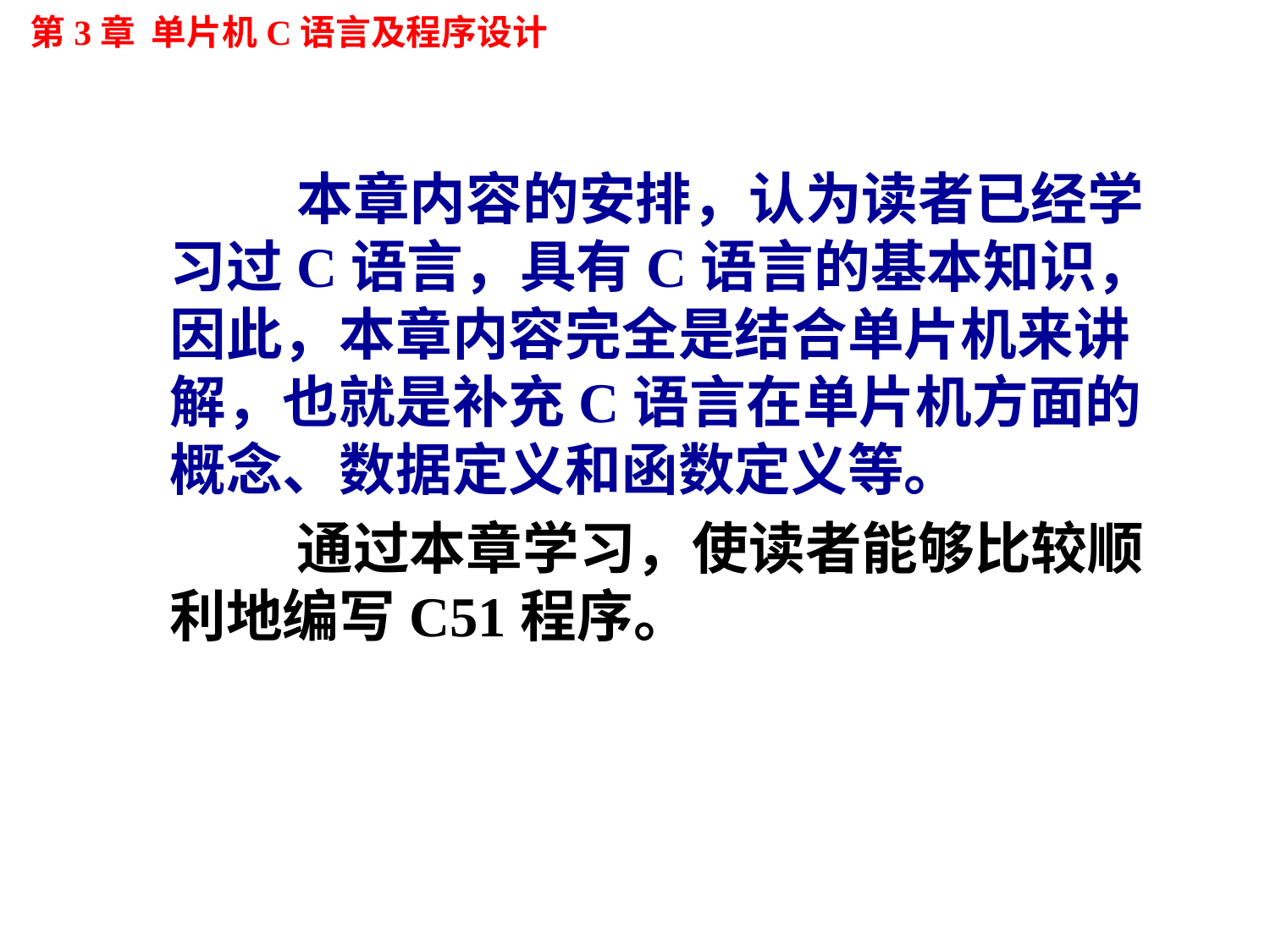

# 第3章  单片机C语言及程序设计
		本章内容的安排，认为读者已经学习过C语言，具有C语言的基本知识，因此，本章内容完全是结合单片机来讲解，也就是补充C语言在单片机方面的概念、数据定义和函数定义等。
		通过本章学习，使读者能够比较顺利地编写C51程序。